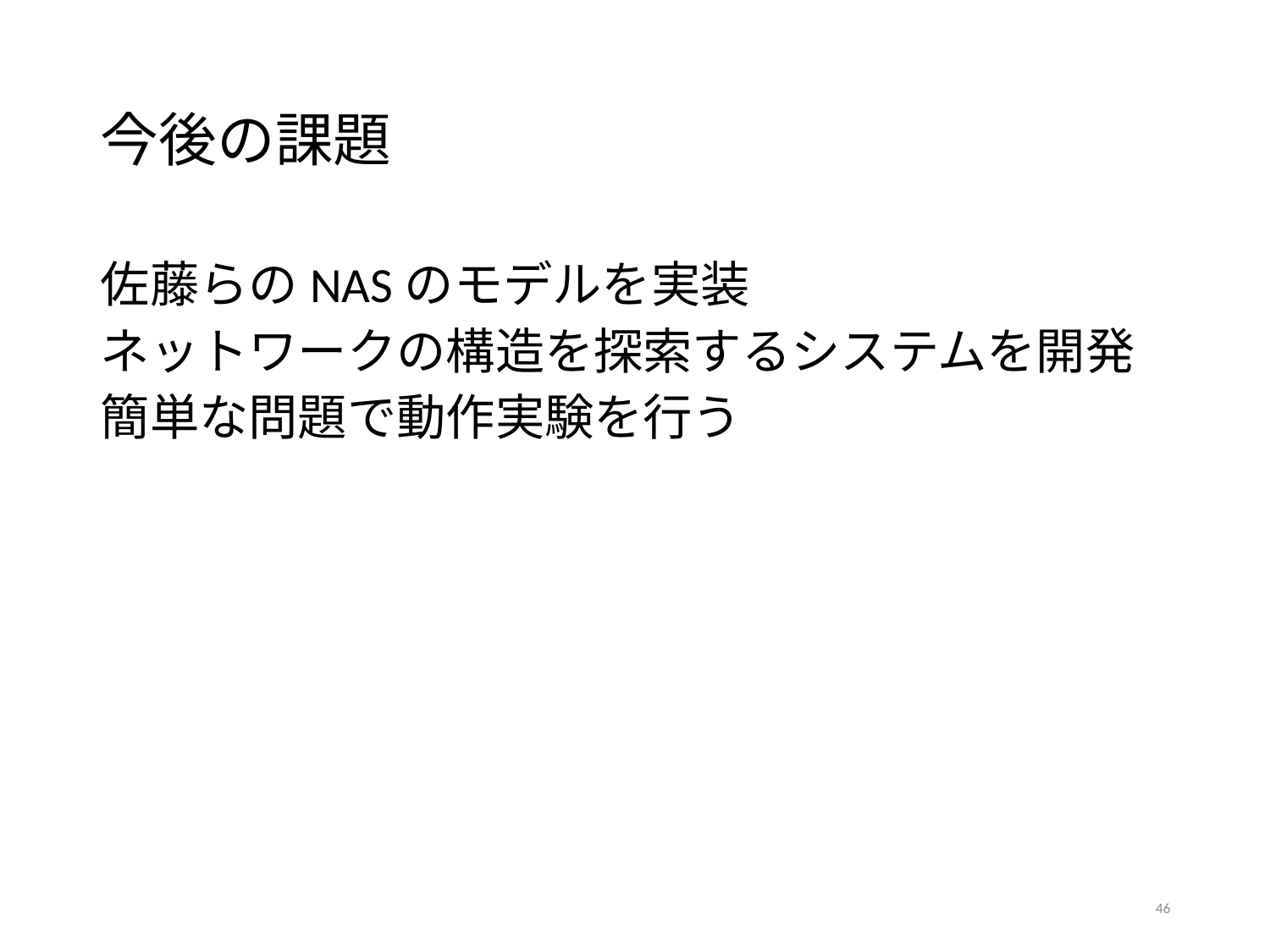

# 今後の課題
佐藤らのNASのモデルを実装
ネットワークの構造を探索するシステムを開発
簡単な問題で動作実験を行う
46